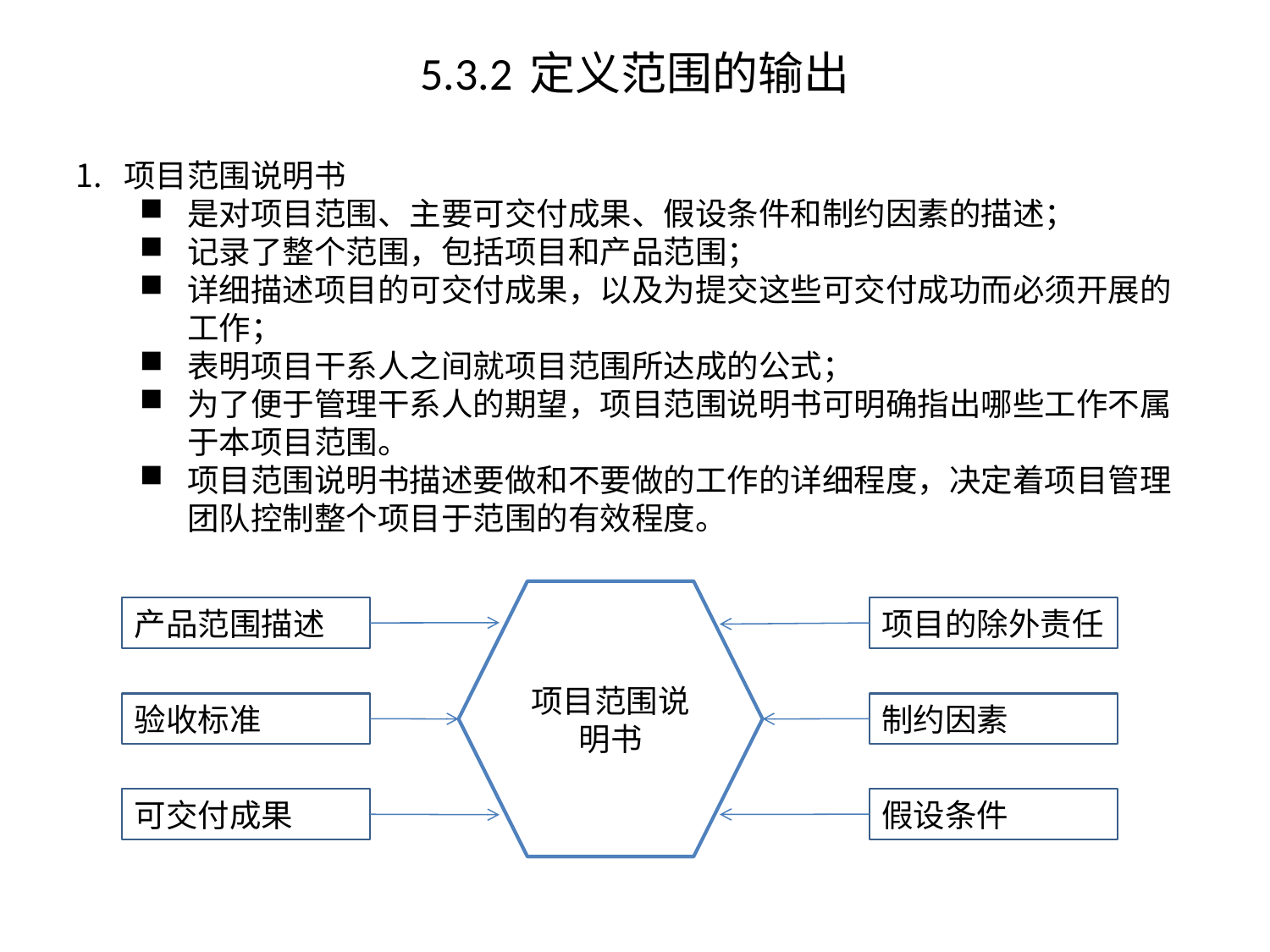

# 5.3.2 定义范围的输出
项目范围说明书
是对项目范围、主要可交付成果、假设条件和制约因素的描述；
记录了整个范围，包括项目和产品范围；
详细描述项目的可交付成果，以及为提交这些可交付成功而必须开展的工作；
表明项目干系人之间就项目范围所达成的公式；
为了便于管理干系人的期望，项目范围说明书可明确指出哪些工作不属于本项目范围。
项目范围说明书描述要做和不要做的工作的详细程度，决定着项目管理团队控制整个项目于范围的有效程度。

项目范围说明书
产品范围描述
项目的除外责任
验收标准
制约因素
可交付成果
假设条件